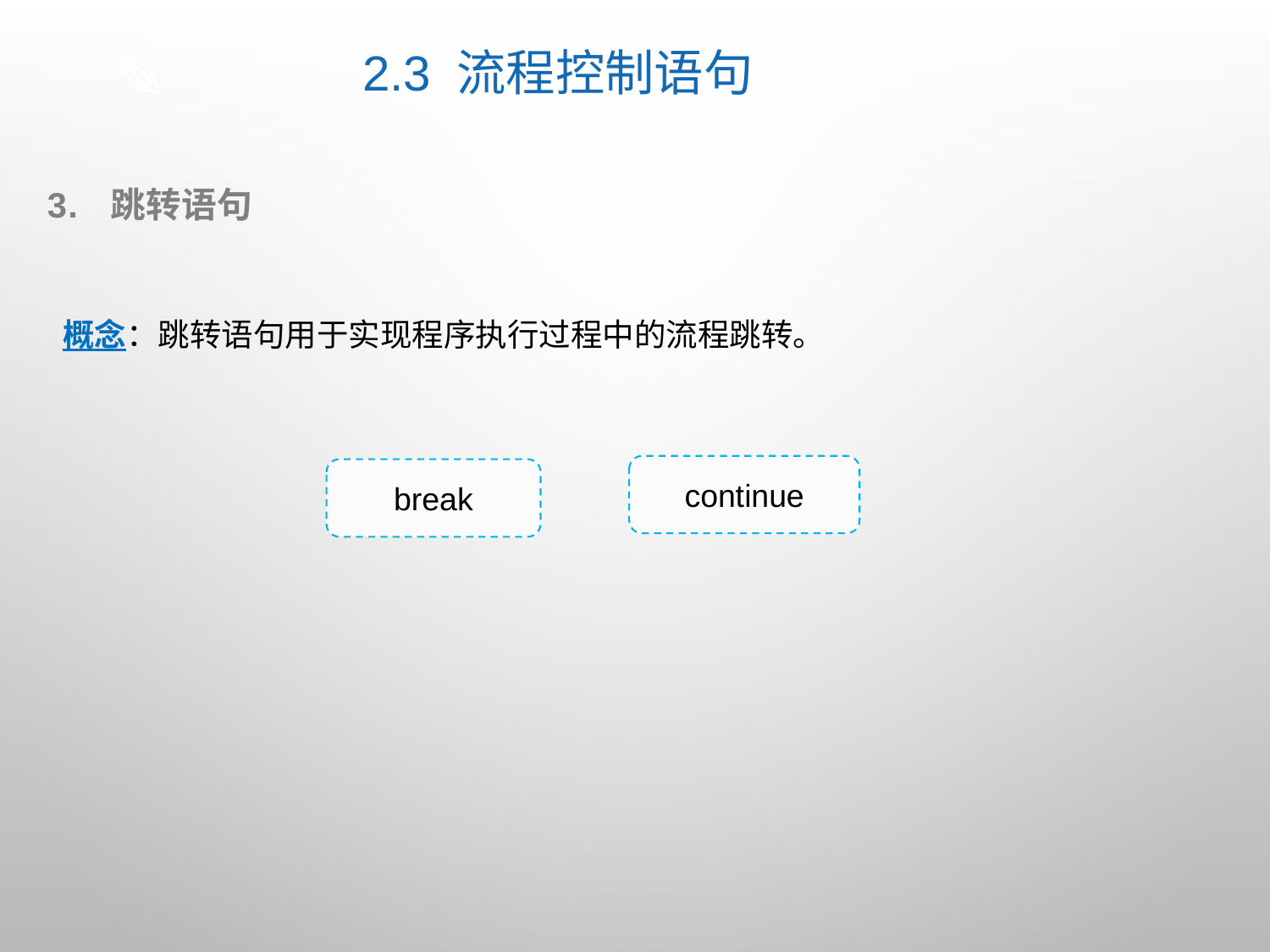

# 2.3 流程控制语句
跳转语句
概念：跳转语句用于实现程序执行过程中的流程跳转。
continue
break